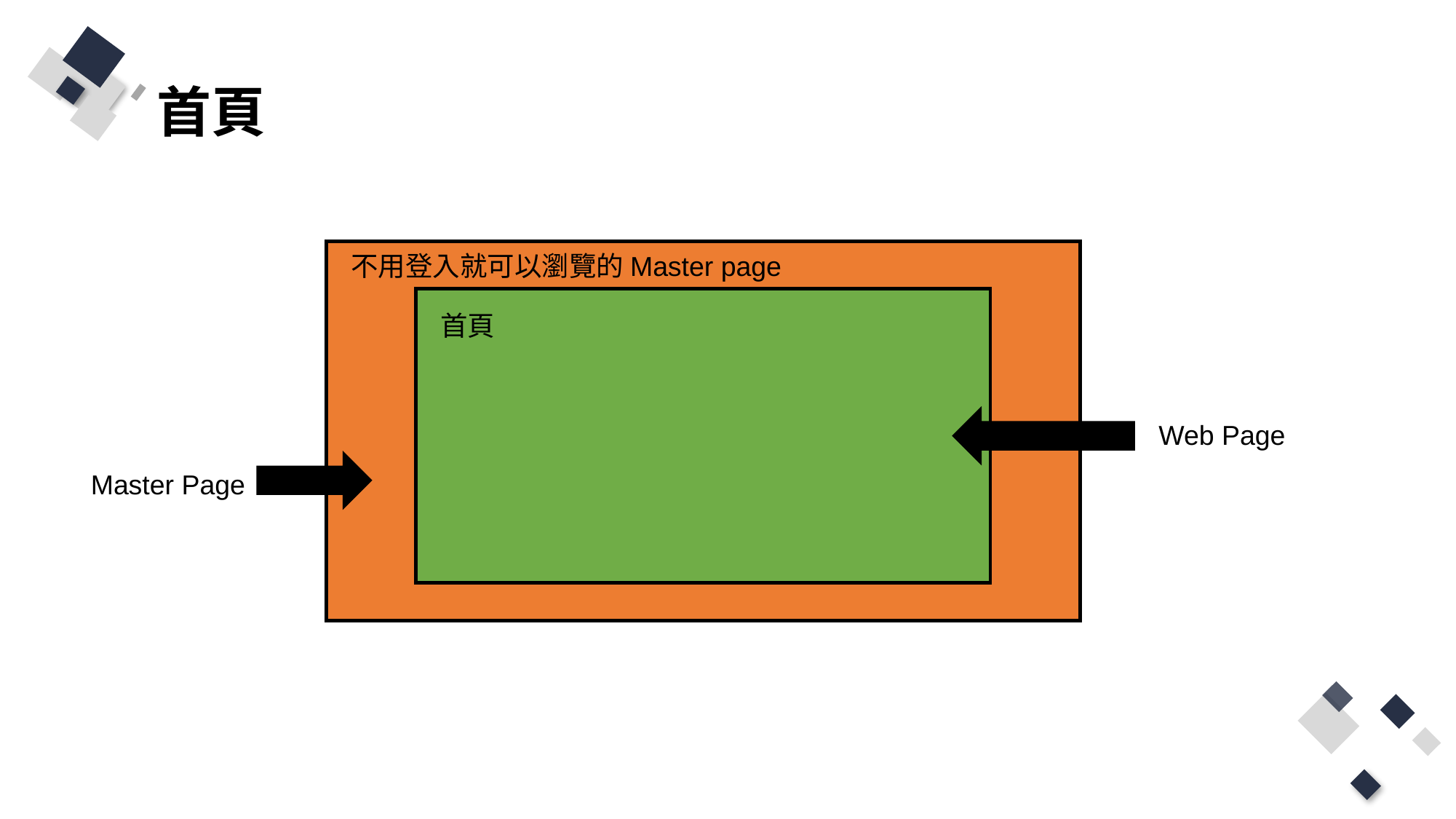

# 首頁

不用登入就可以瀏覽的Master page

首頁

Web Page

Master Page